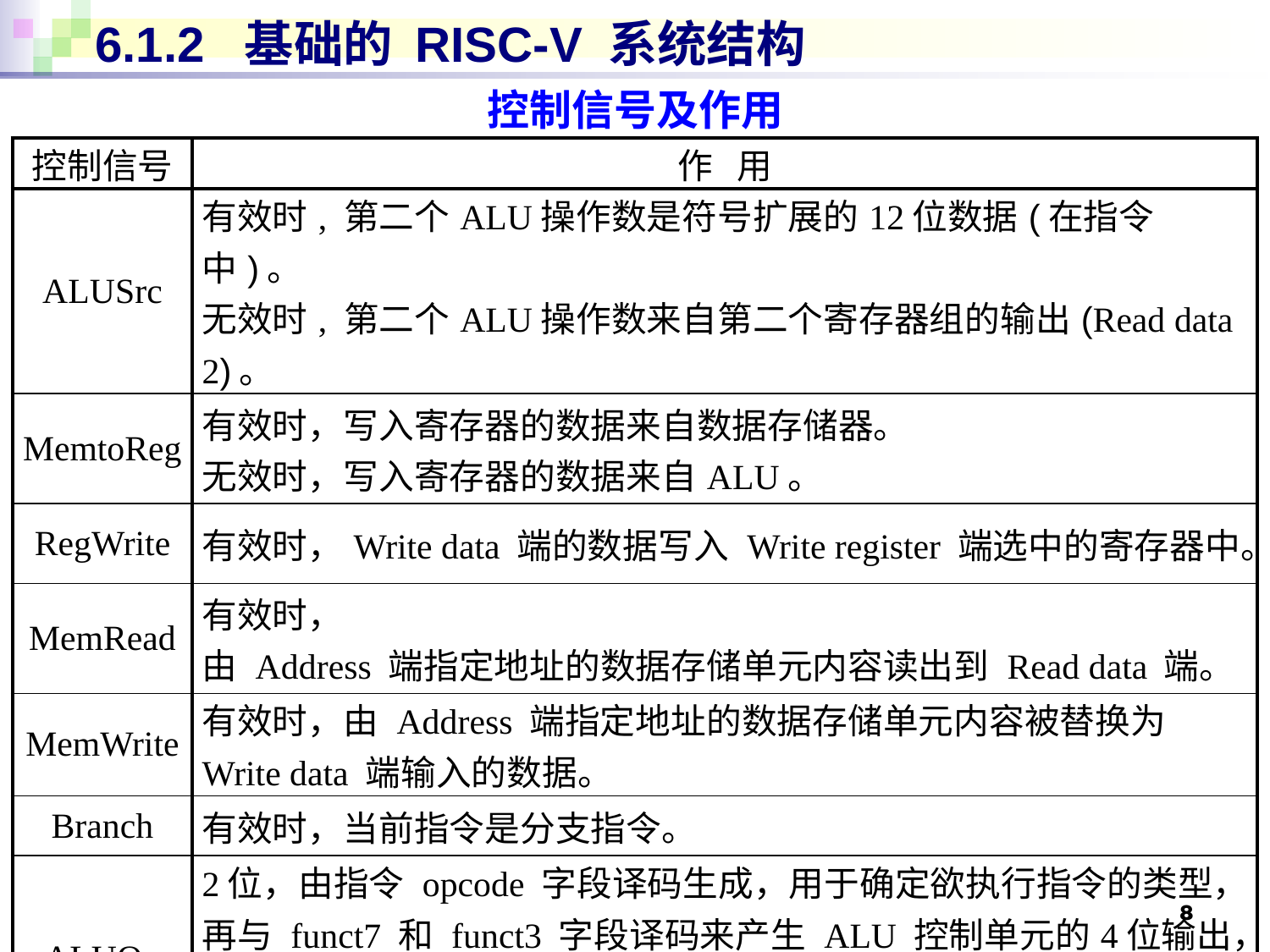

# 6.1.2  基础的 RISC-V 系统结构
| 控制信号及作用 |  |
| --- | --- |
| 控制信号 | 作 用 |
| ALUSrc | 有效时, 第二个ALU操作数是符号扩展的12位数据(在指令中)。 无效时, 第二个ALU操作数来自第二个寄存器组的输出(Read data 2)。 |
| MemtoReg | 有效时，写入寄存器的数据来自数据存储器。 无效时，写入寄存器的数据来自ALU。 |
| RegWrite | 有效时，Write data 端的数据写入 Write register 端选中的寄存器中。 |
| MemRead | 有效时， 由 Address 端指定地址的数据存储单元内容读出到 Read data 端。 |
| MemWrite | 有效时，由 Address 端指定地址的数据存储单元内容被替换为 Write data 端输入的数据。 |
| Branch | 有效时，当前指令是分支指令。 |
| ALUOp | 2位，由指令 opcode 字段译码生成，用于确定欲执行指令的类型，再与 funct7 和 funct3 字段译码来产生 ALU 控制单元的4位输出， 该4位编码直接控制 ALU 完成具体运算。 |
8